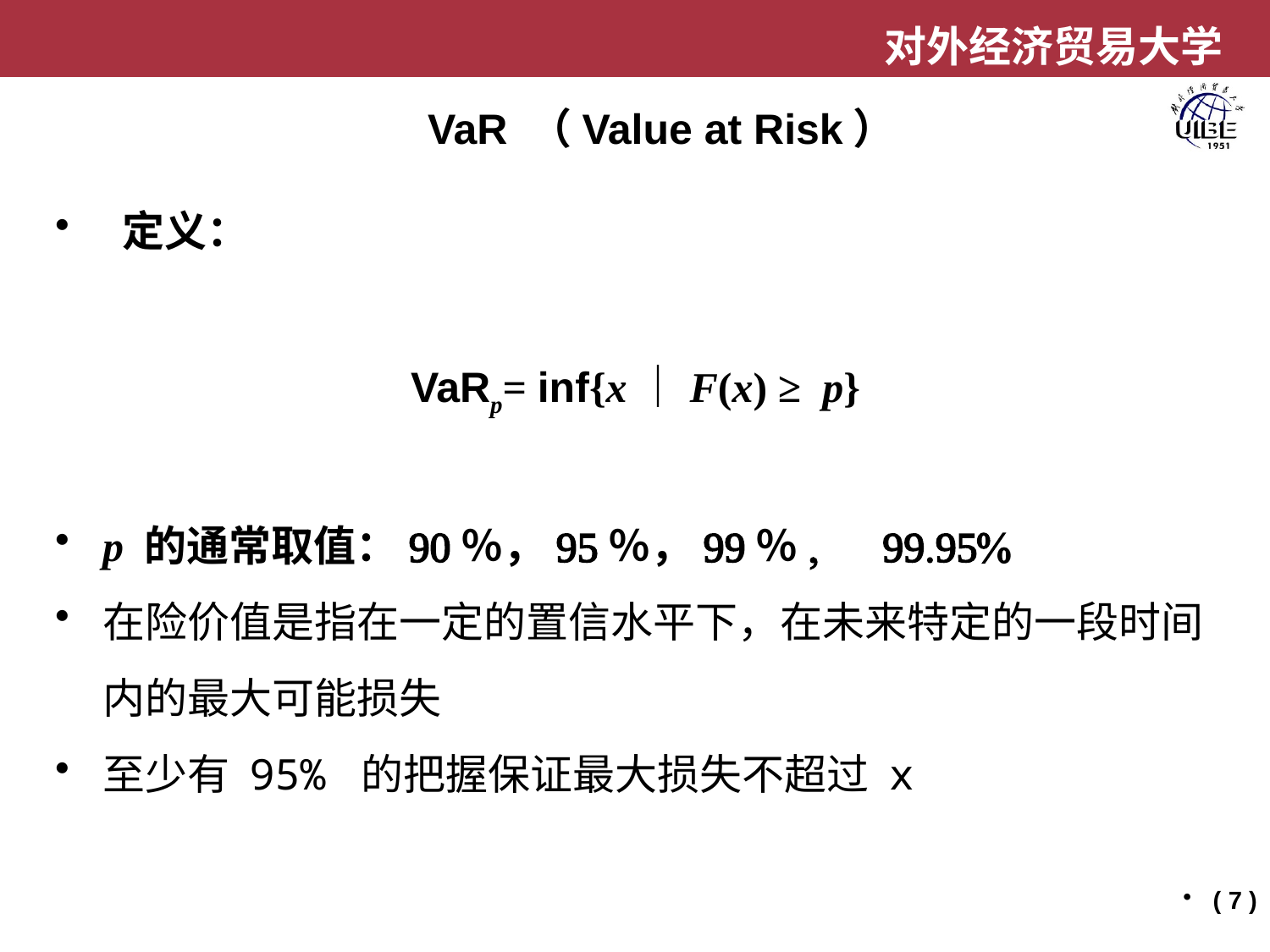

# VaR （Value at Risk）
 定义：

VaRp= inf{x｜F(x) ≥  p}

p 的通常取值：90％，95％，99％,   99.95%
在险价值是指在一定的置信水平下，在未来特定的一段时间内的最大可能损失
至少有 95% 的把握保证最大损失不超过 x
( 7 )